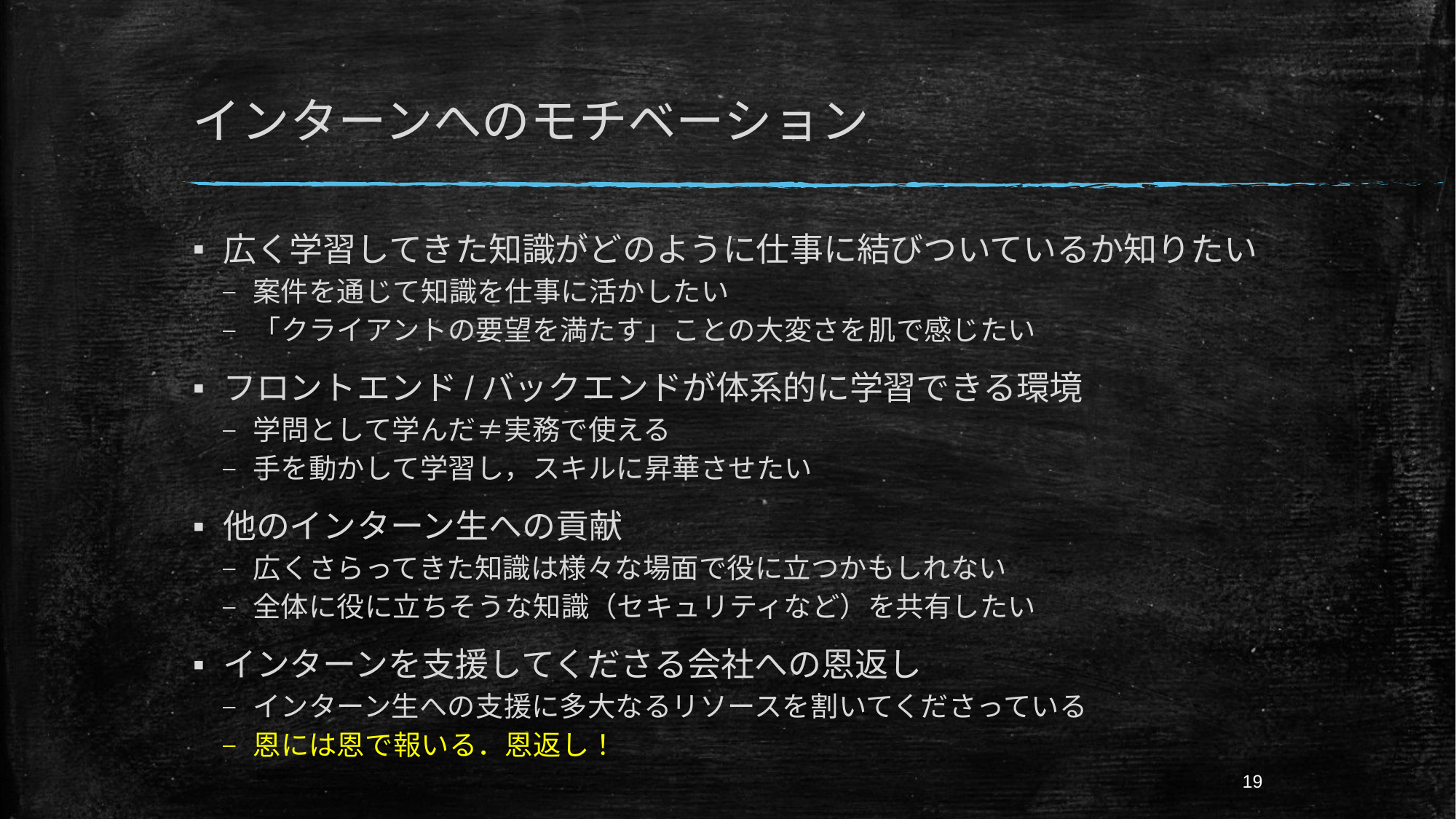

# インターンへのモチベーション
広く学習してきた知識がどのように仕事に結びついているか知りたい
案件を通じて知識を仕事に活かしたい
「クライアントの要望を満たす」ことの大変さを肌で感じたい
フロントエンド/バックエンドが体系的に学習できる環境
学問として学んだ≠実務で使える
手を動かして学習し，スキルに昇華させたい
他のインターン生への貢献
広くさらってきた知識は様々な場面で役に立つかもしれない
全体に役に立ちそうな知識（セキュリティなど）を共有したい
インターンを支援してくださる会社への恩返し
インターン生への支援に多大なるリソースを割いてくださっている
恩には恩で報いる．恩返し！

19